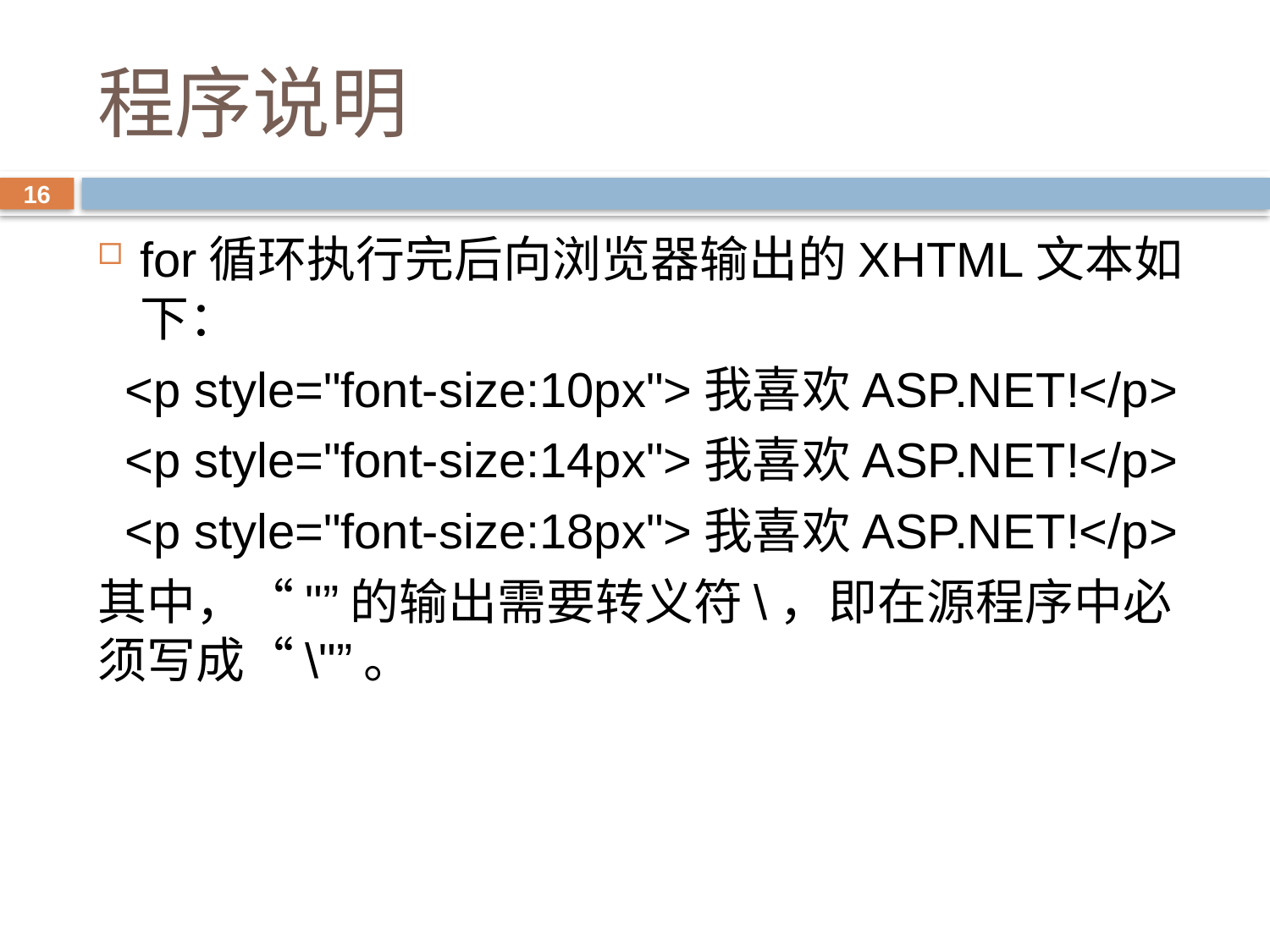

# 程序说明
16
for循环执行完后向浏览器输出的XHTML文本如下：
  <p style="font-size:10px">我喜欢ASP.NET!</p>
  <p style="font-size:14px">我喜欢ASP.NET!</p>
  <p style="font-size:18px">我喜欢ASP.NET!</p>
其中，“"”的输出需要转义符\，即在源程序中必须写成“\"”。